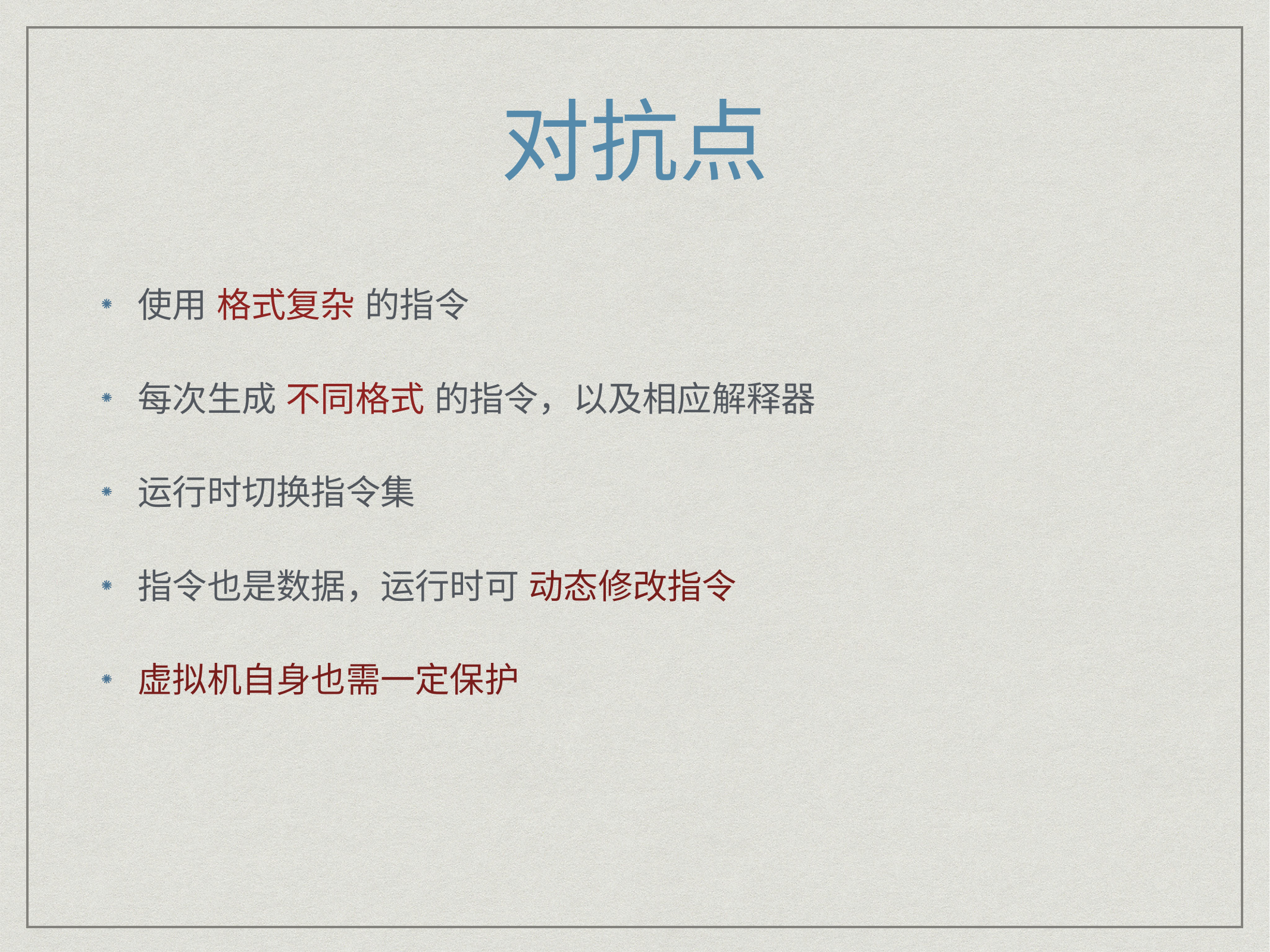

# 对抗点
使用 格式复杂 的指令
每次生成 不同格式 的指令，以及相应解释器
运行时切换指令集
指令也是数据，运行时可 动态修改指令
虚拟机自身也需一定保护